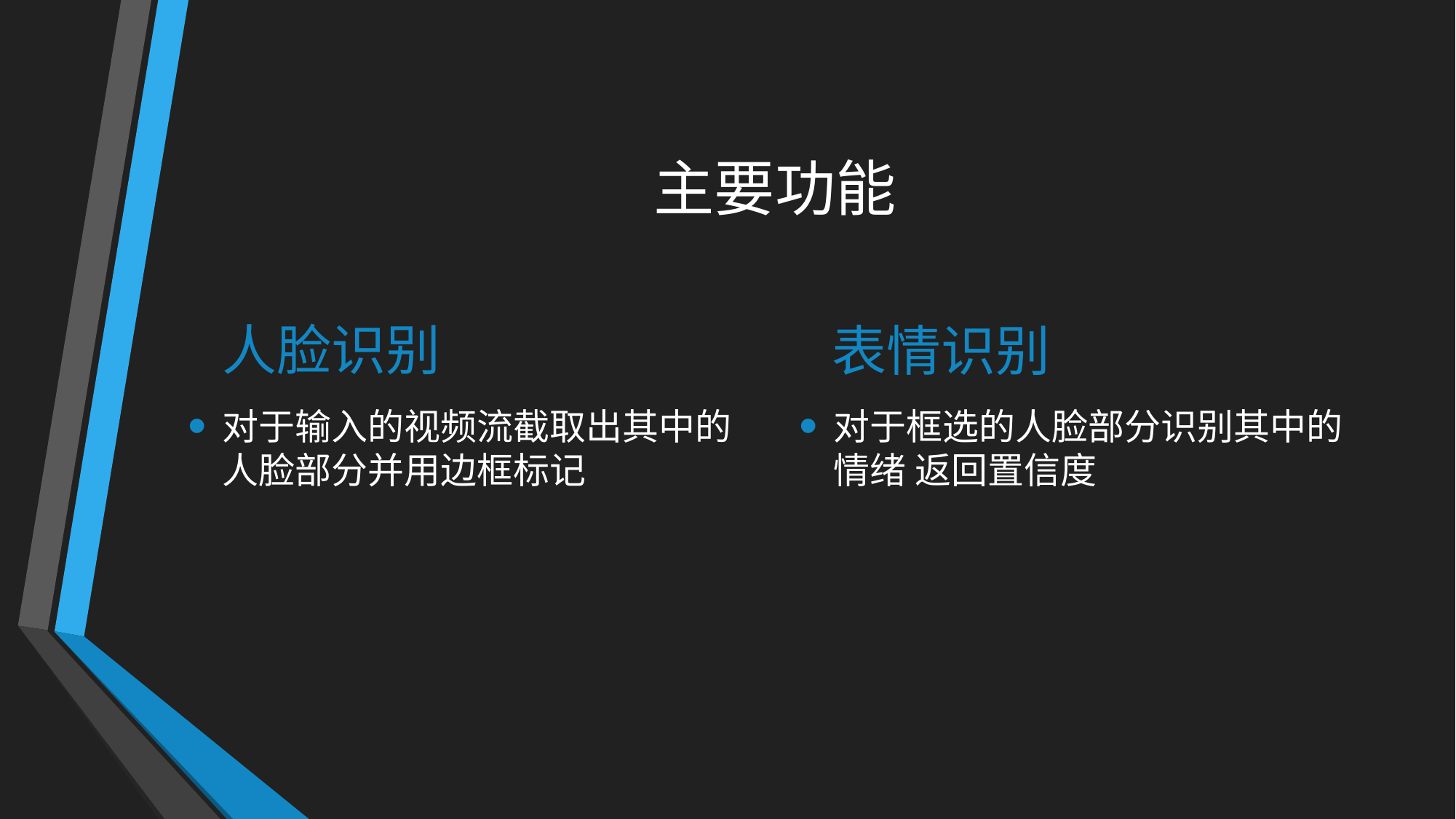

# 主要功能
人脸识别
表情识别
对于输入的视频流截取出其中的人脸部分并用边框标记
对于框选的人脸部分识别其中的情绪 返回置信度